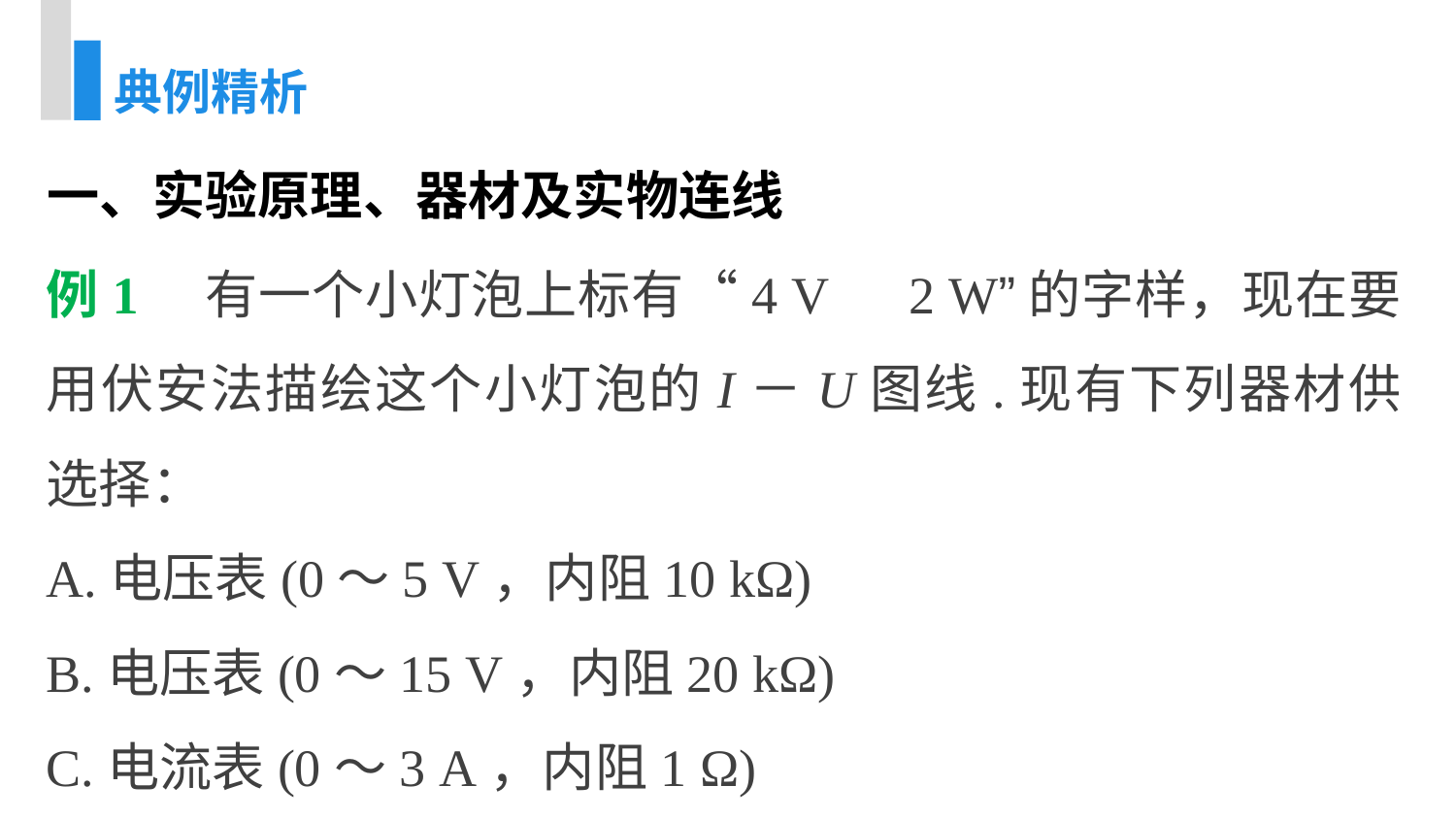

典例精析
一、实验原理、器材及实物连线
例1　有一个小灯泡上标有“4 V　2 W”的字样，现在要用伏安法描绘这个小灯泡的I－U图线.现有下列器材供选择：
A.电压表(0～5 V，内阻10 kΩ)
B.电压表(0～15 V，内阻20 kΩ)
C.电流表(0～3 A，内阻1 Ω)
D.电流表(0～0.6 A，内阻0.4 Ω)